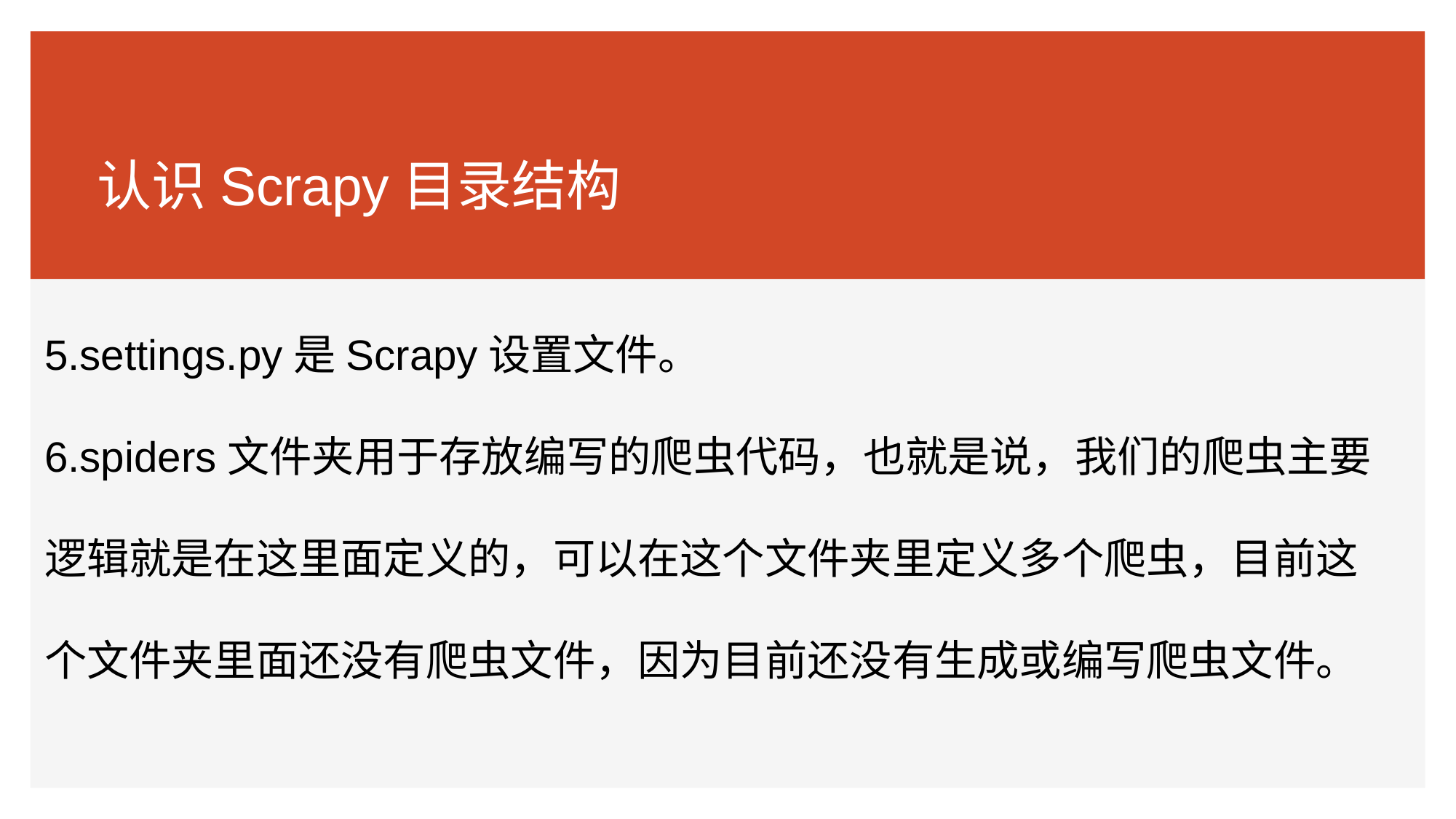

# 认识Scrapy目录结构
5.settings.py是Scrapy设置文件。
6.spiders文件夹用于存放编写的爬虫代码，也就是说，我们的爬虫主要逻辑就是在这里面定义的，可以在这个文件夹里定义多个爬虫，目前这个文件夹里面还没有爬虫文件，因为目前还没有生成或编写爬虫文件。